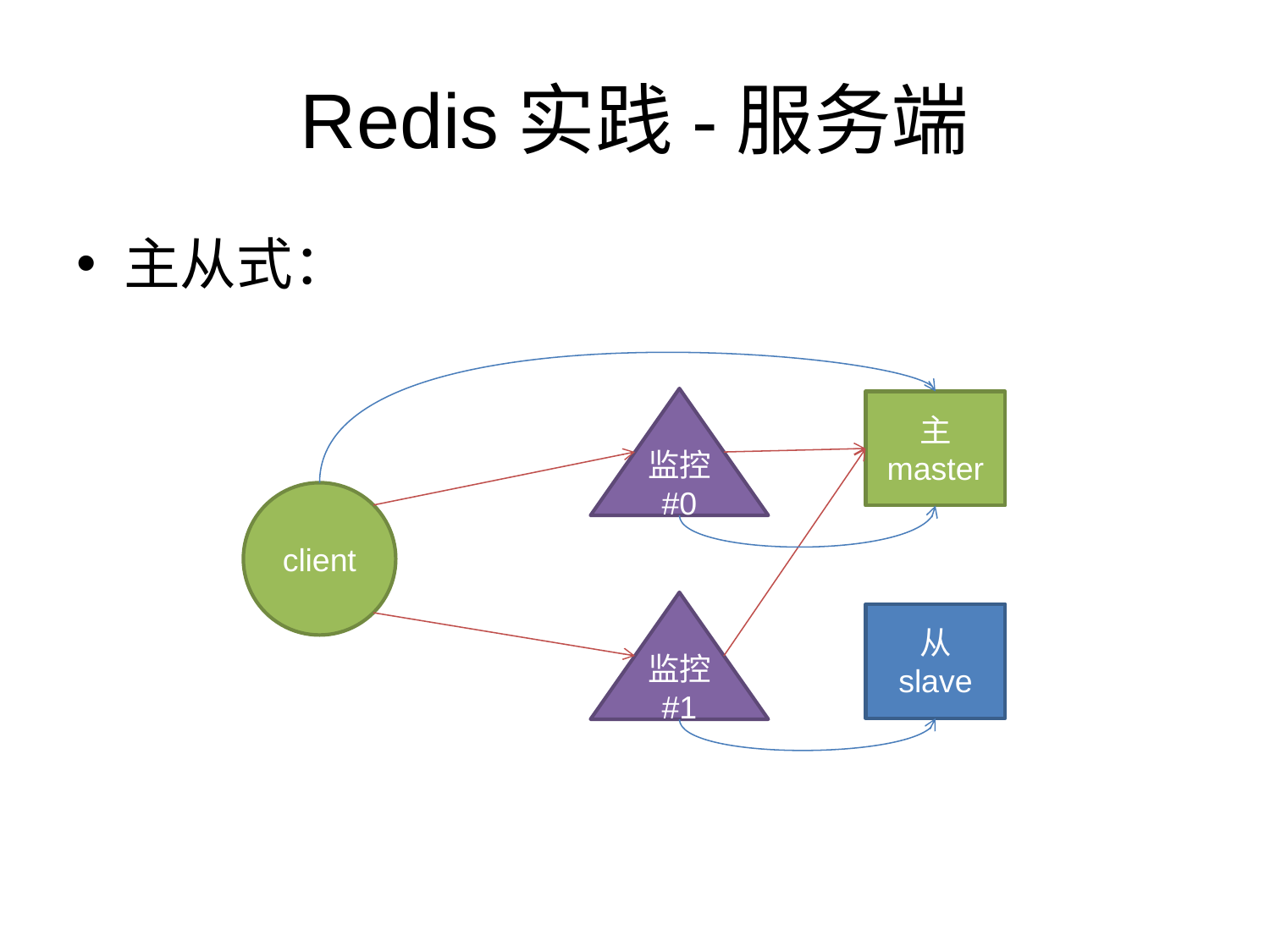

# Redis实践-服务端
主从式：

监控#0
主
master
client
监控#1
从
slave